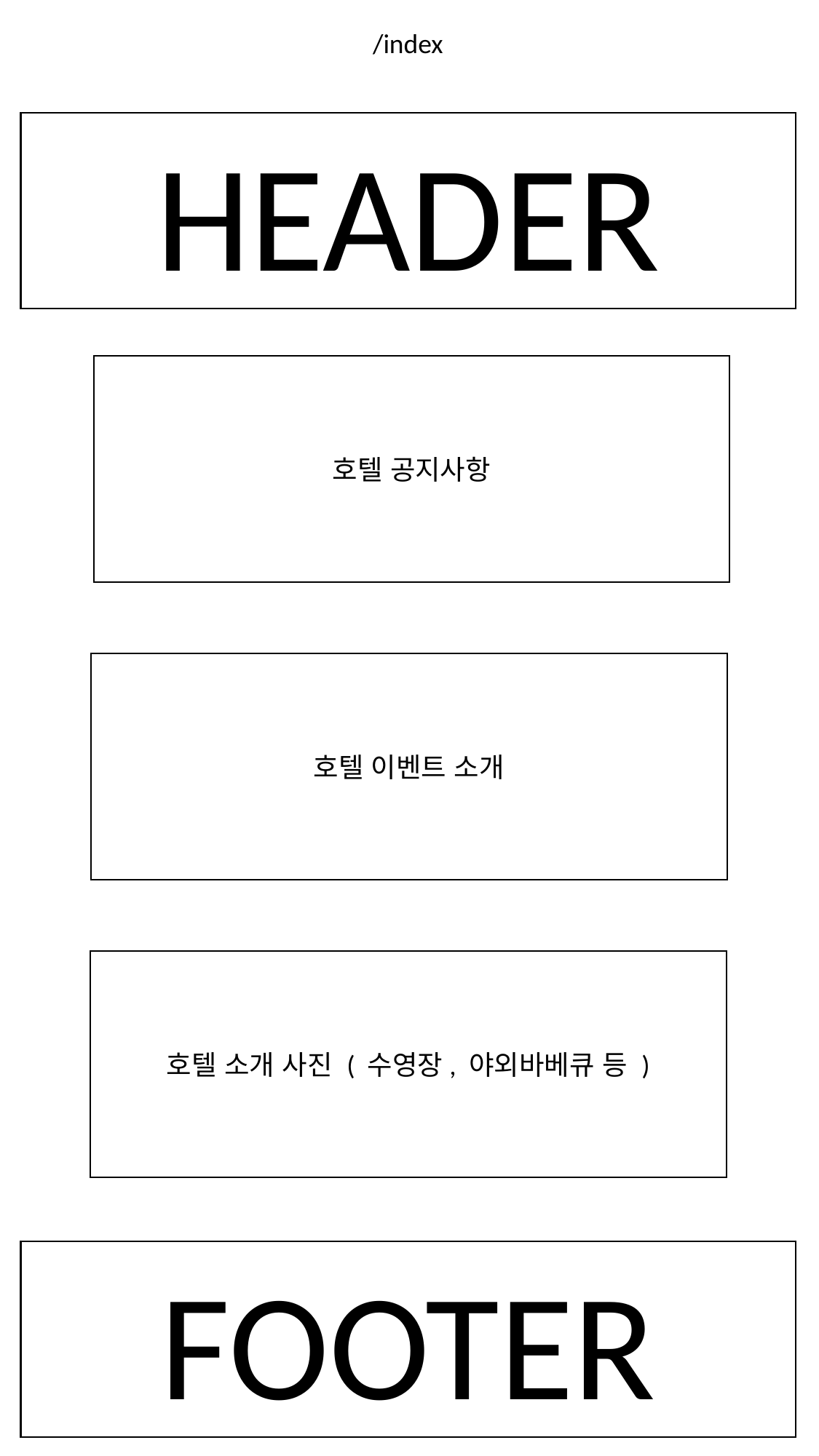

/index
HEADER
호텔 공지사항
호텔 이벤트 소개
호텔 소개 사진 ( 수영장, 야외바베큐 등 )
FOOTER